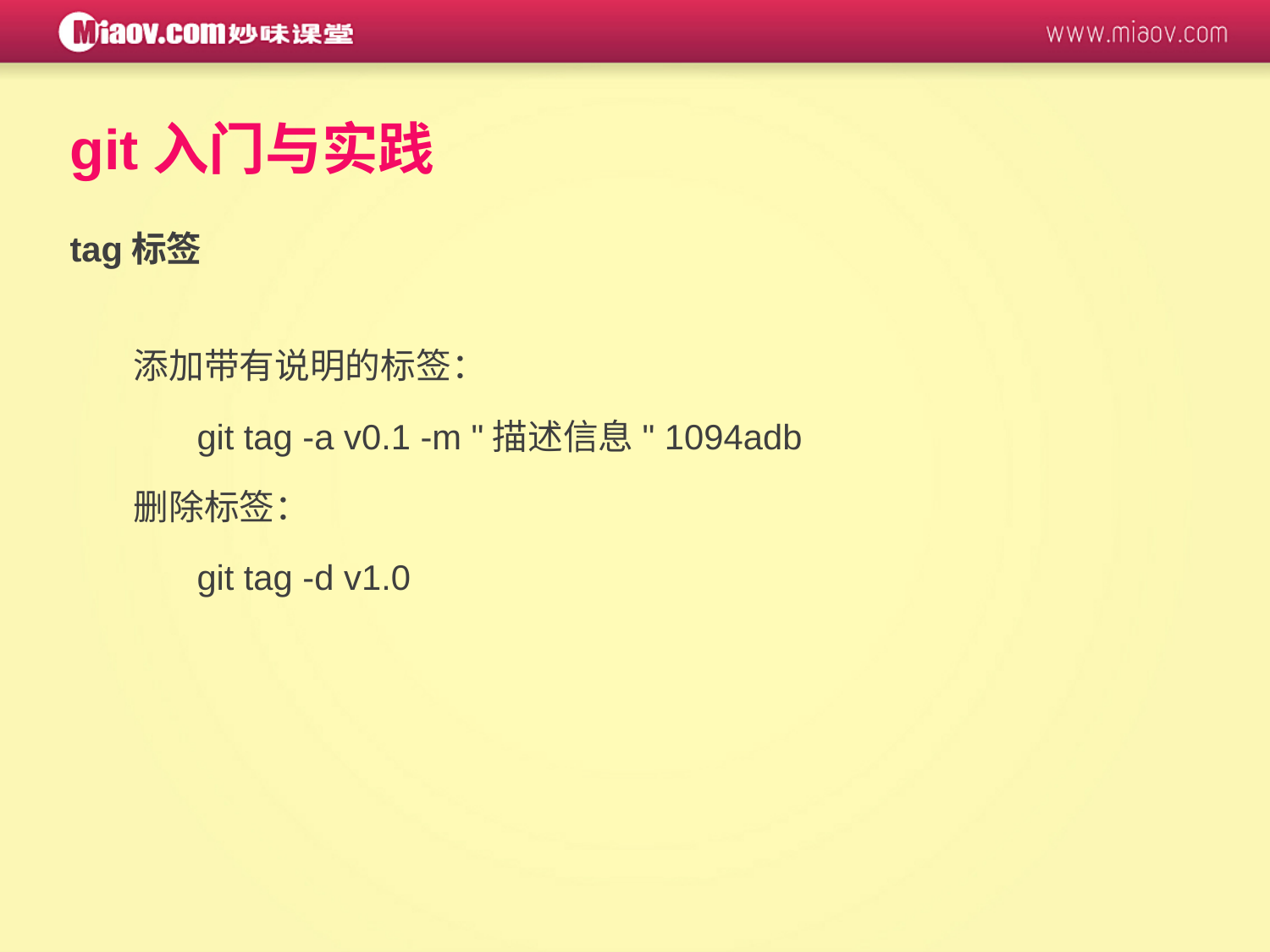

git入门与实践

tag标签

添加带有说明的标签：
	git tag -a v0.1 -m "描述信息" 1094adb
删除标签：
	git tag -d v1.0